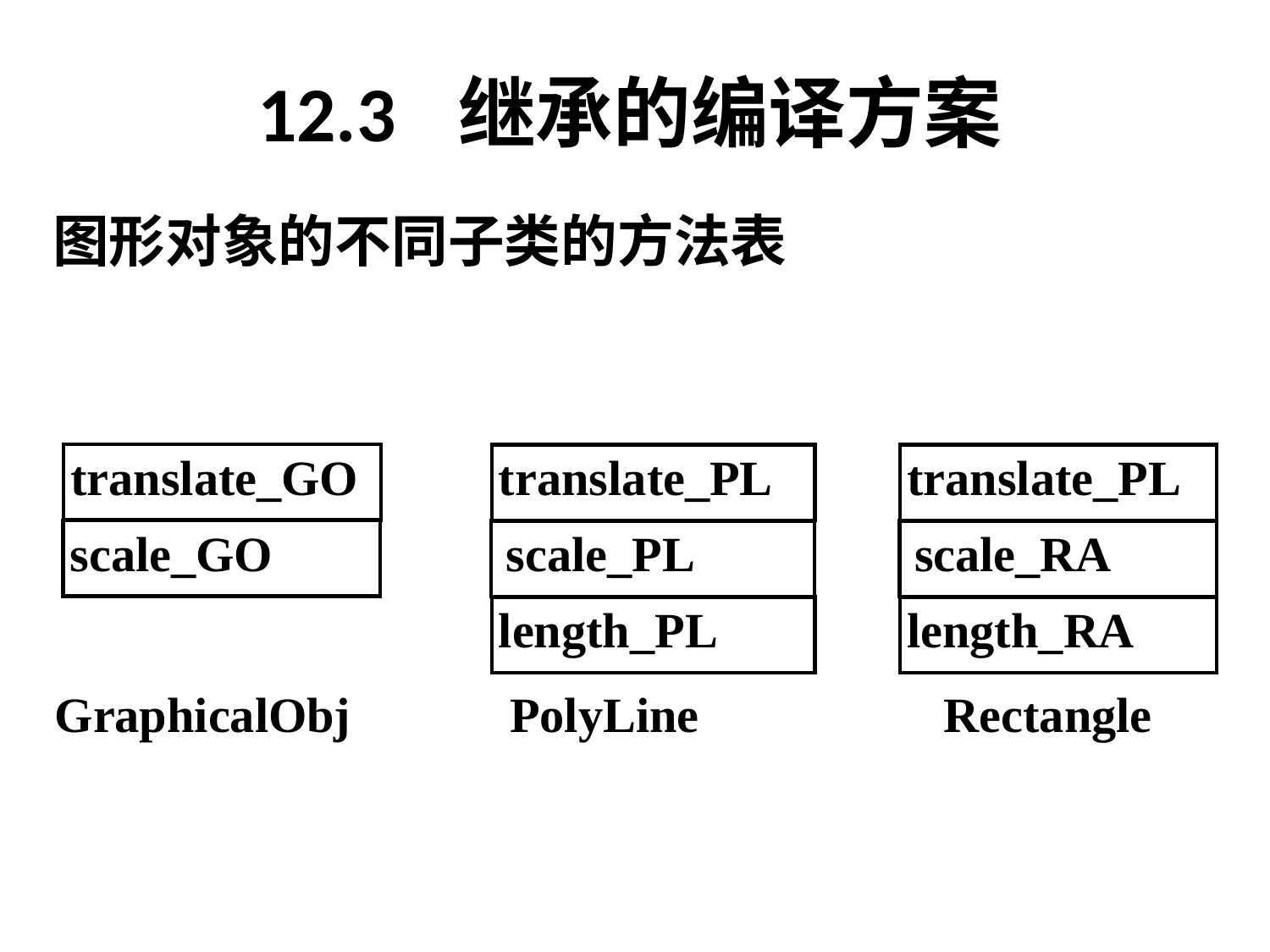

# 12.3  继承的编译方案
图形对象的不同子类的方法表
 translate_GO
 scale_GO
 translate_PL
 scale_PL
 length_PL
 translate_PL
 scale_RA
 length_RA
GraphicalObj
PolyLine
Rectangle